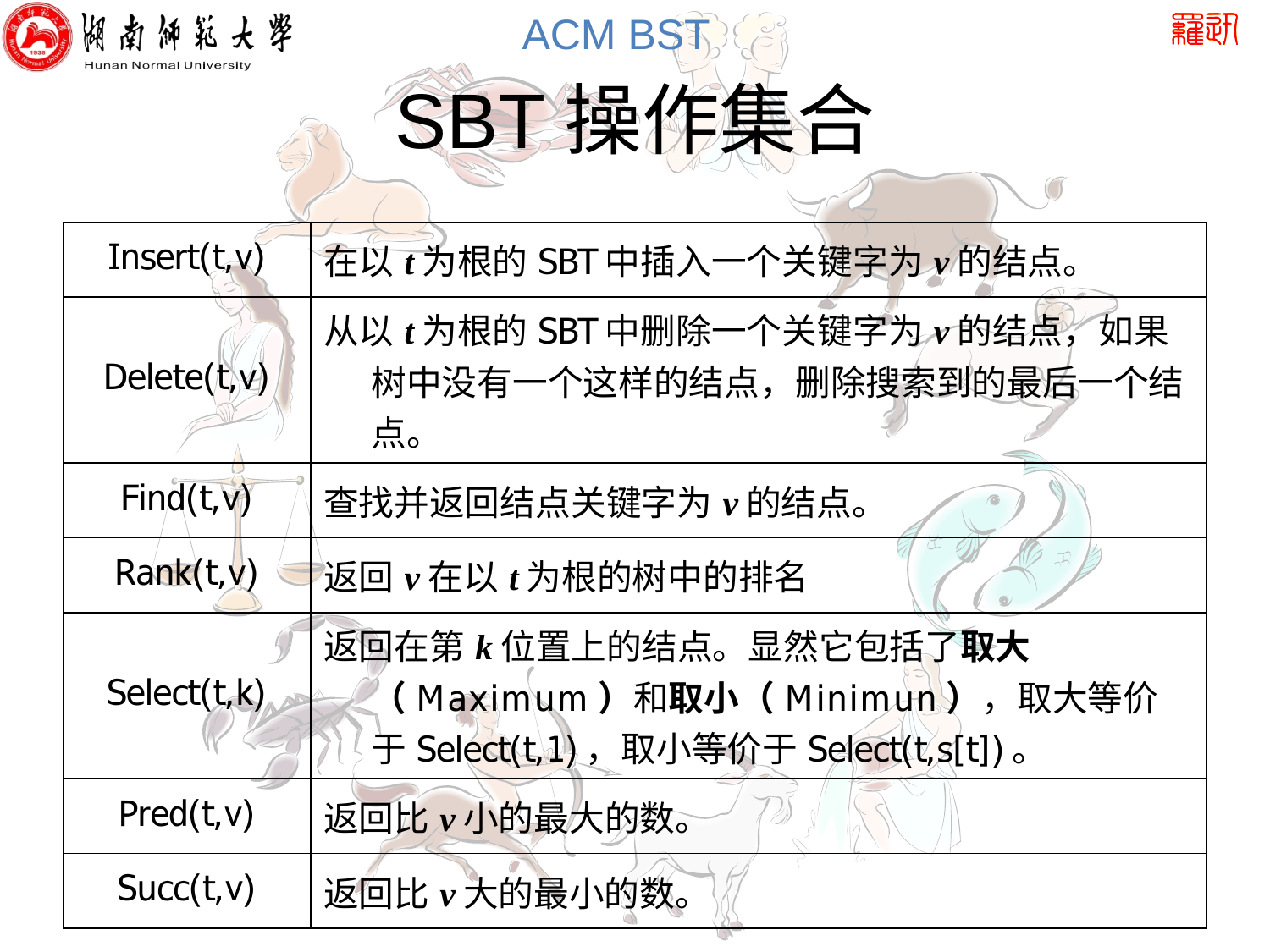

# SBT操作集合
| Insert(t,v) | 在以t为根的SBT中插入一个关键字为v的结点。 |
| --- | --- |
| Delete(t,v) | 从以t为根的SBT中删除一个关键字为v的结点，如果树中没有一个这样的结点，删除搜索到的最后一个结点。 |
| Find(t,v) | 查找并返回结点关键字为v的结点。 |
| Rank(t,v) | 返回v在以t为根的树中的排名 |
| Select(t,k) | 返回在第k位置上的结点。显然它包括了取大（Maximum）和取小（Minimun），取大等价于Select(t,1)，取小等价于Select(t,s[t])。 |
| Pred(t,v) | 返回比v小的最大的数。 |
| Succ(t,v) | 返回比v大的最小的数。 |